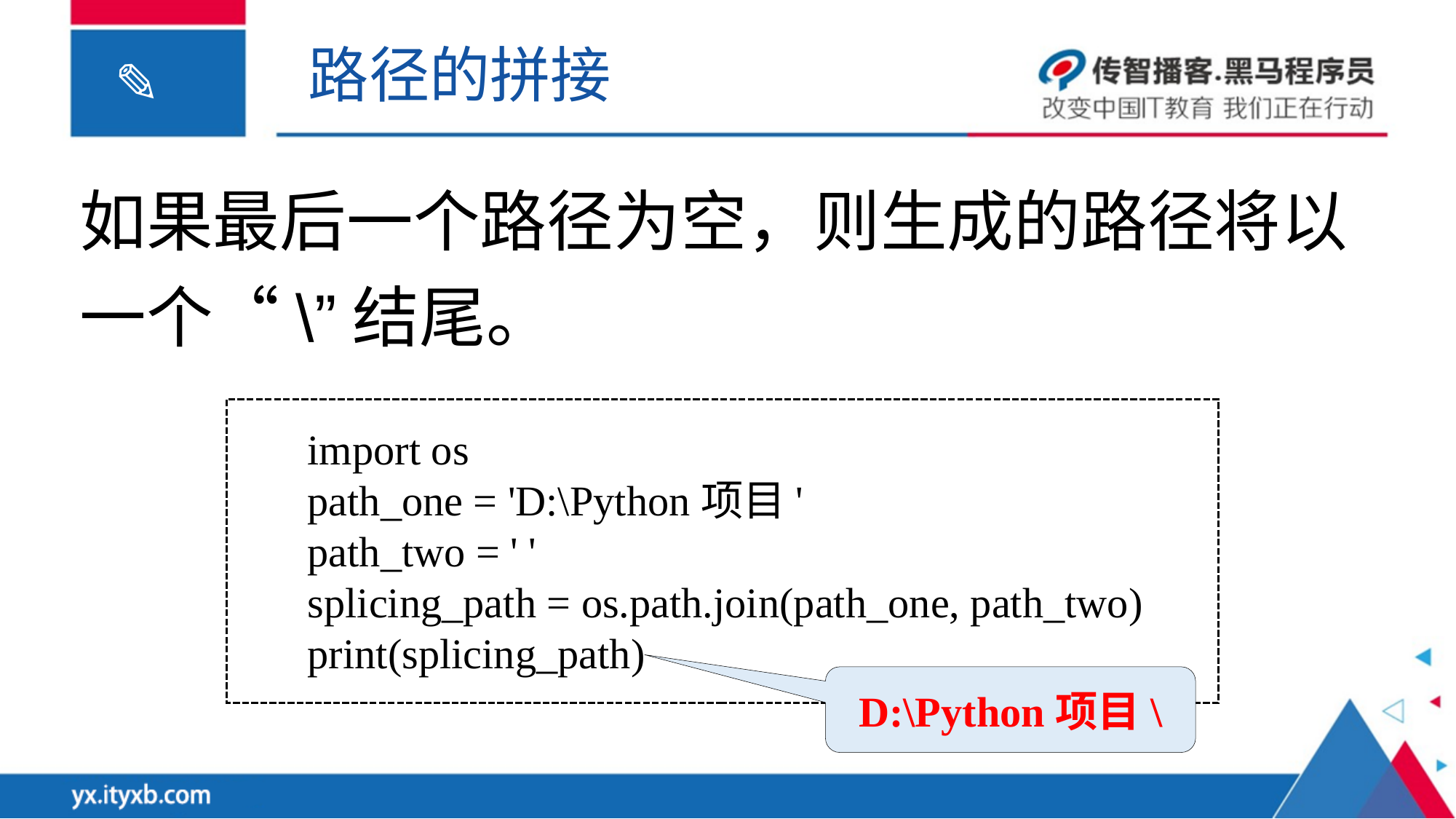

路径的拼接
如果最后一个路径为空，则生成的路径将以一个“\”结尾。

import os
path_one = 'D:\Python项目'
path_two = ' '
splicing_path = os.path.join(path_one, path_two)
print(splicing_path)
D:\Python项目\